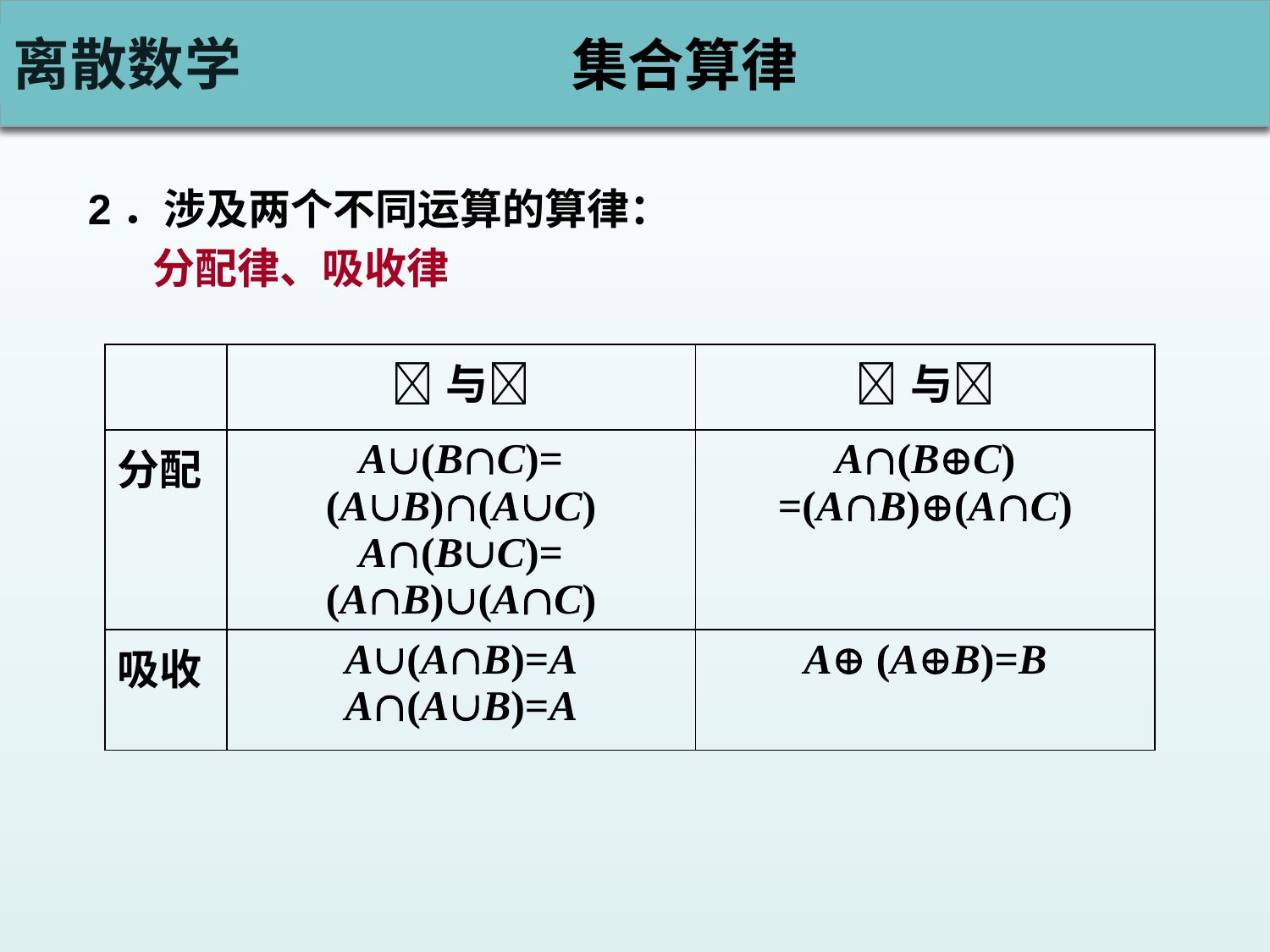

# 集合算律
 2．涉及两个不同运算的算律：
       分配律、吸收律
|  | ∪与∩ | ∩与⊕ |
| --- | --- | --- |
| 分配 | A∪(B∩C)= (A∪B)∩(A∪C) A∩(B∪C)= (A∩B)∪(A∩C) | A∩(B⊕C) =(A∩B)⊕(A∩C) |
| 吸收 | A∪(A∩B)=A A∩(A∪B)=A | A⊕ (A⊕B)=B |